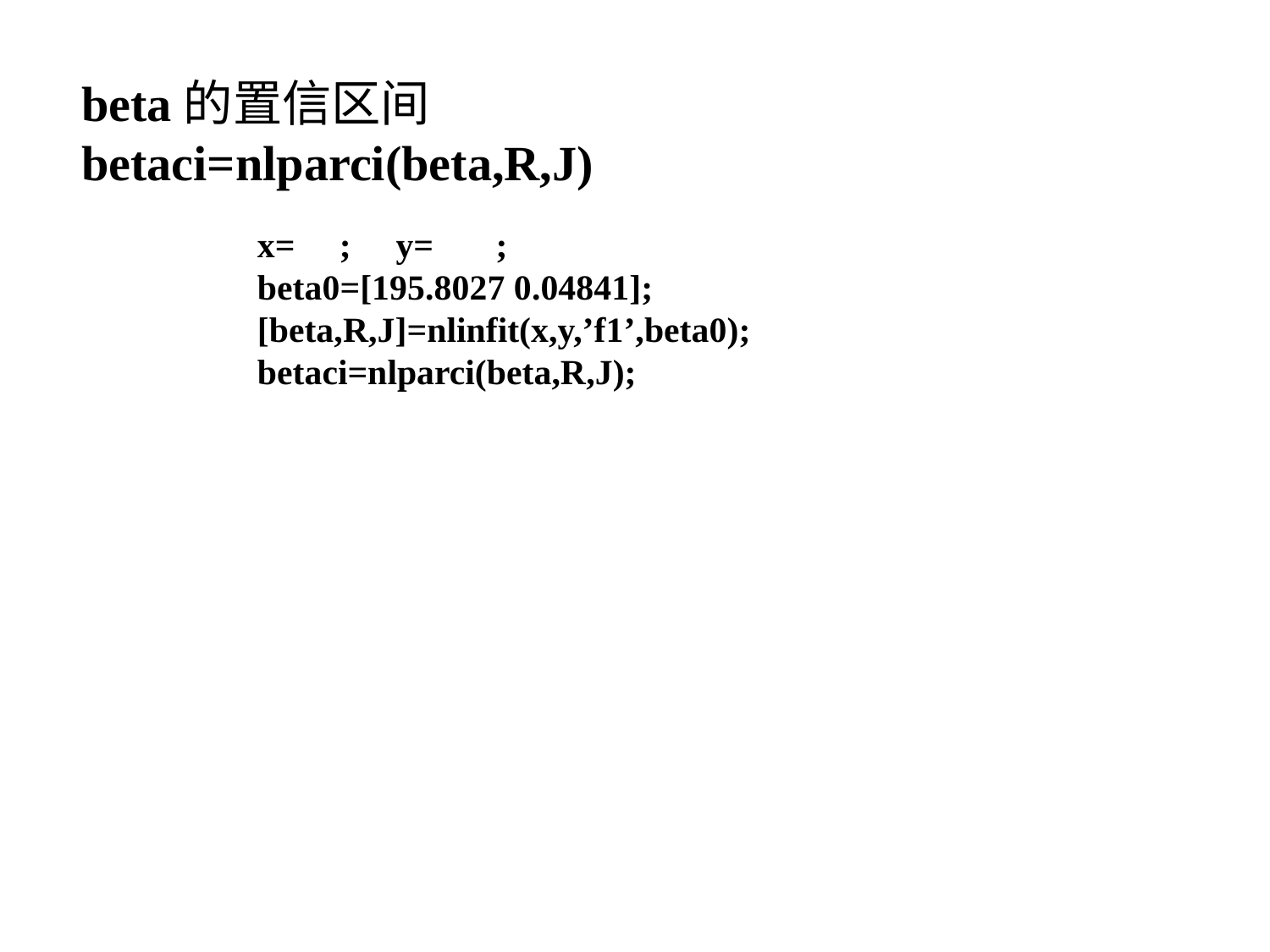

beta的置信区间betaci=nlparci(beta,R,J)
x=     ;     y=       ;
beta0=[195.8027 0.04841];
[beta,R,J]=nlinfit(x,y,’f1’,beta0);
betaci=nlparci(beta,R,J);